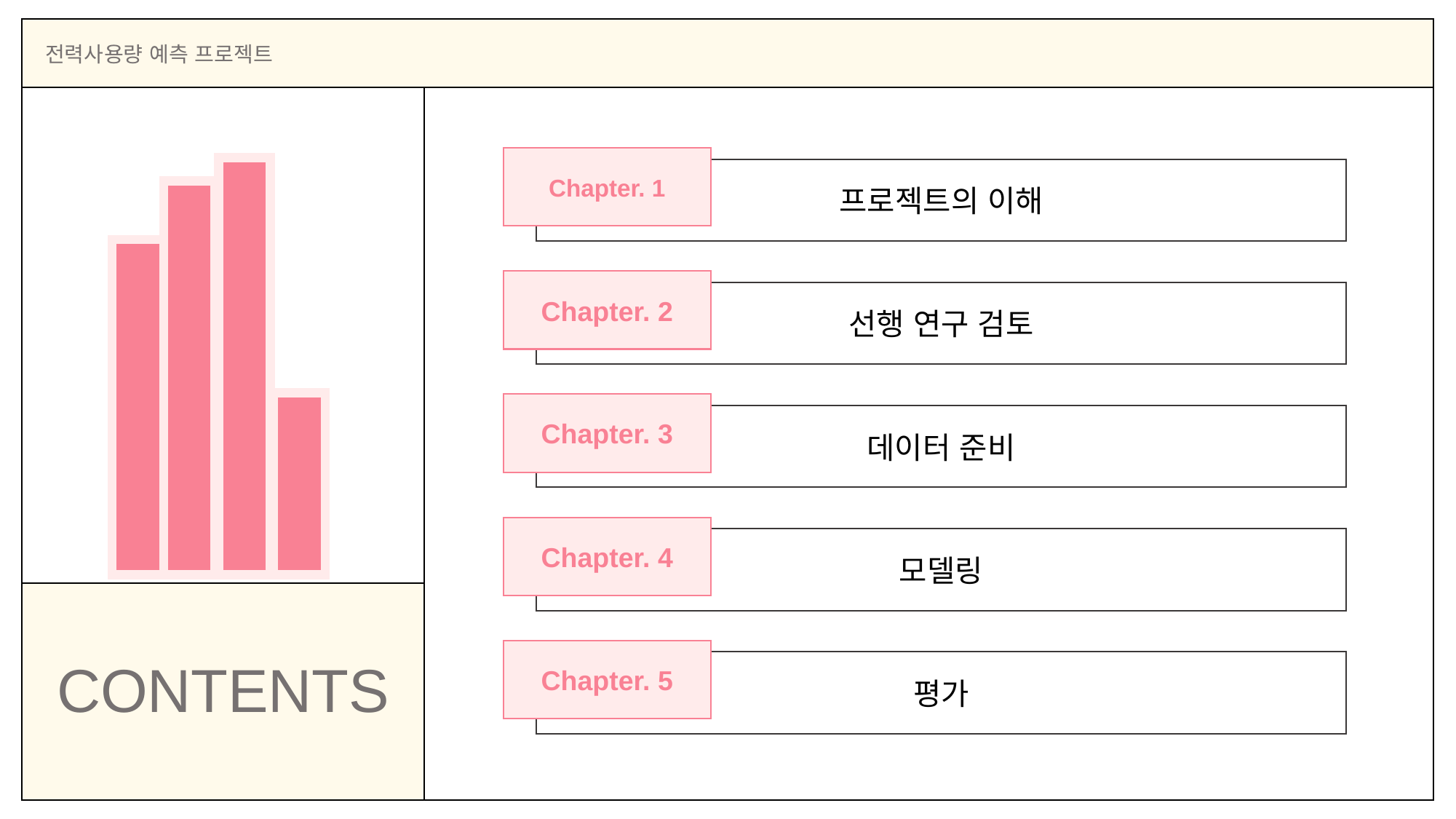

| 전력사용량 예측 프로젝트 |  |
| --- | --- |
|  |  |
| CONTENTS |  |
Chapter. 1
프로젝트의 이해

Chapter. 2
선행 연구 검토
Chapter. 3
데이터 준비
Chapter. 4
모델링
Chapter. 5
평가